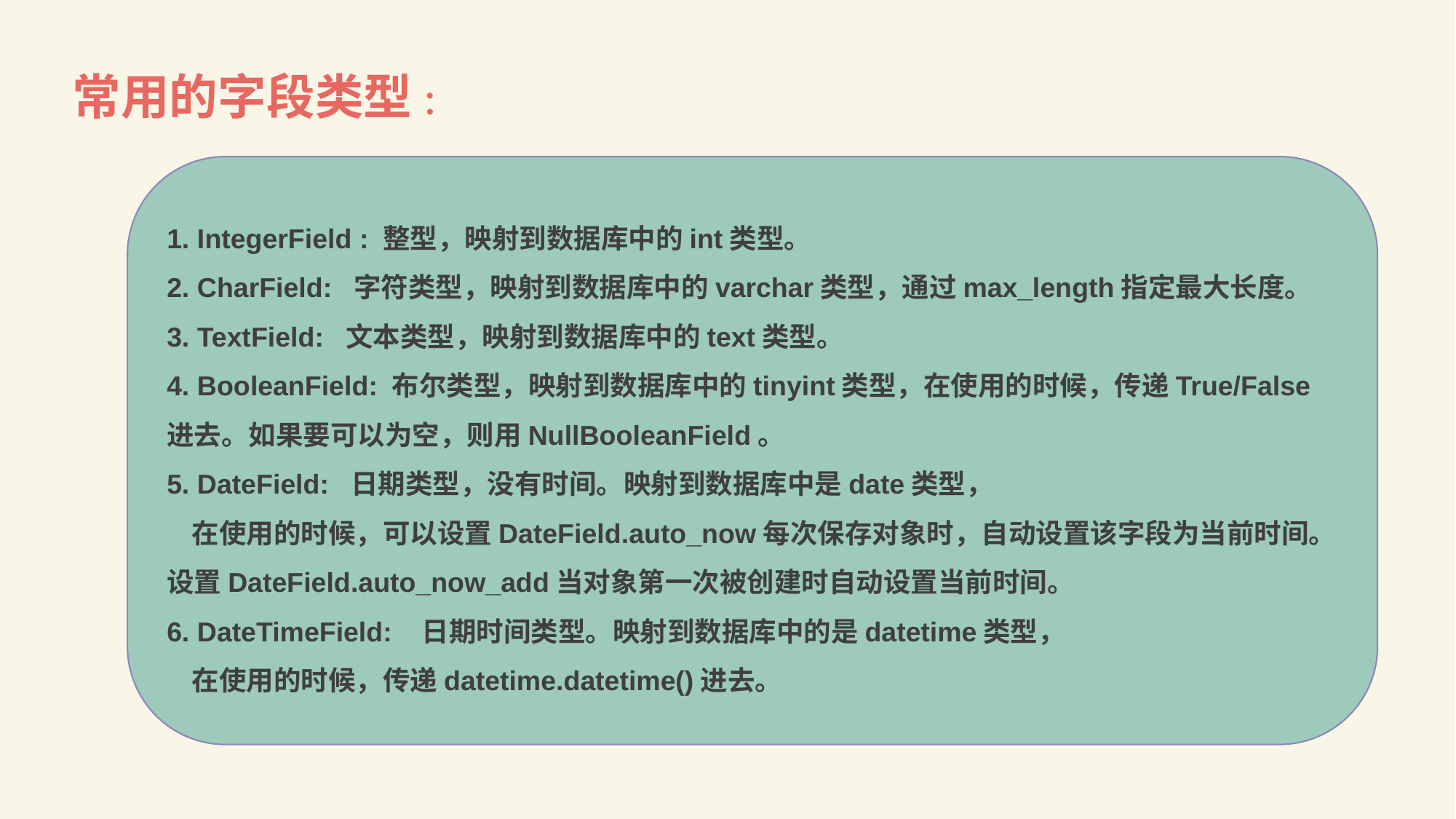

# 常用的字段类型:
1. IntegerField : 整型，映射到数据库中的int类型。
2. CharField:  字符类型，映射到数据库中的varchar类型，通过max_length指定最大长度。
3. TextField:  文本类型，映射到数据库中的text类型。
4. BooleanField: 布尔类型，映射到数据库中的tinyint类型，在使用的时候，传递True/False进去。如果要可以为空，则用NullBooleanField。
5. DateField:  日期类型，没有时间。映射到数据库中是date类型，
   在使用的时候，可以设置DateField.auto_now每次保存对象时，自动设置该字段为当前时间。设置DateField.auto_now_add当对象第一次被创建时自动设置当前时间。
6. DateTimeField:   日期时间类型。映射到数据库中的是datetime类型，
   在使用的时候，传递datetime.datetime()进去。